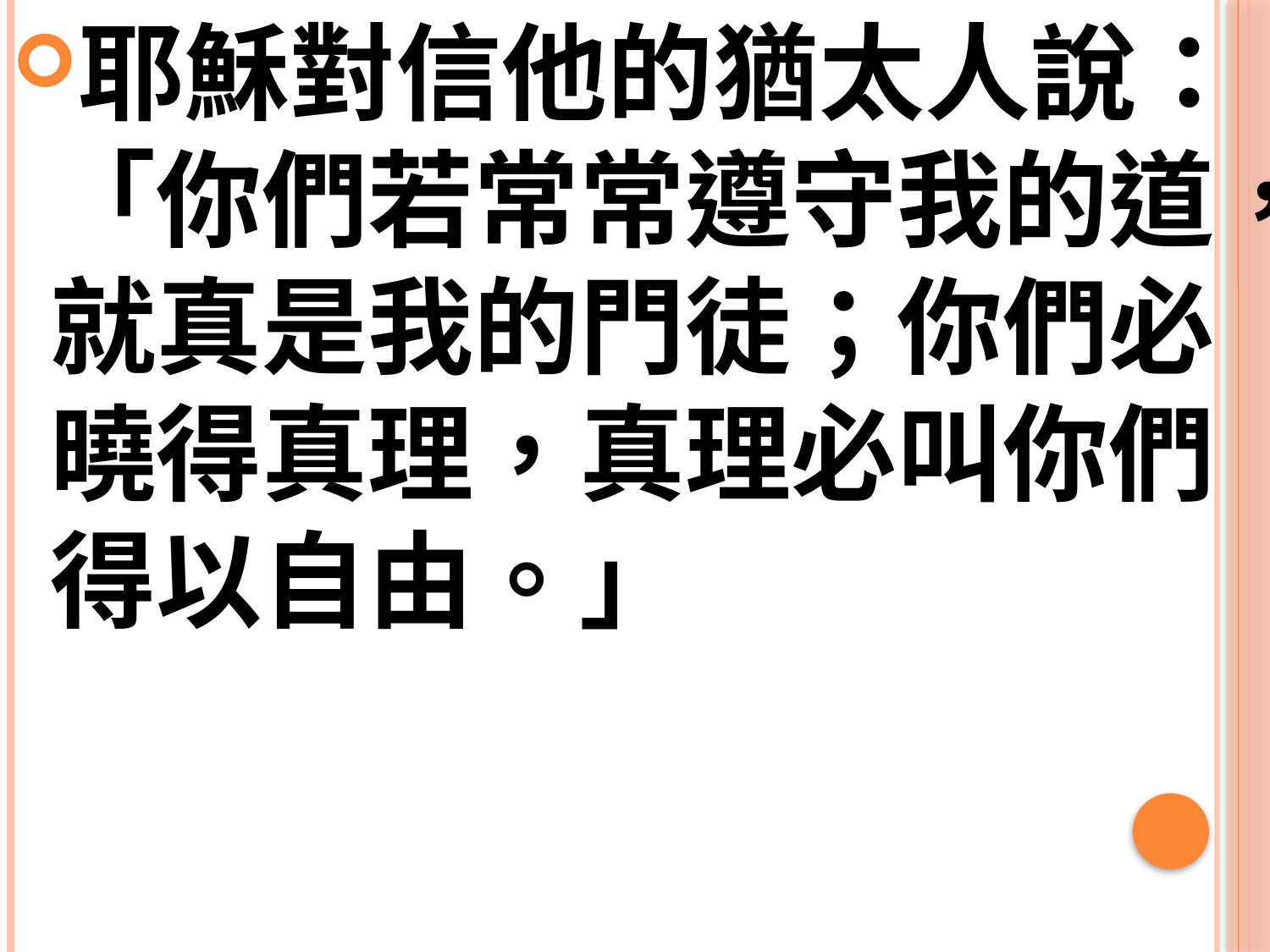

耶穌對信他的猶太人說：「你們若常常遵守我的道，就真是我的門徒；你們必曉得真理，真理必叫你們得以自由。」